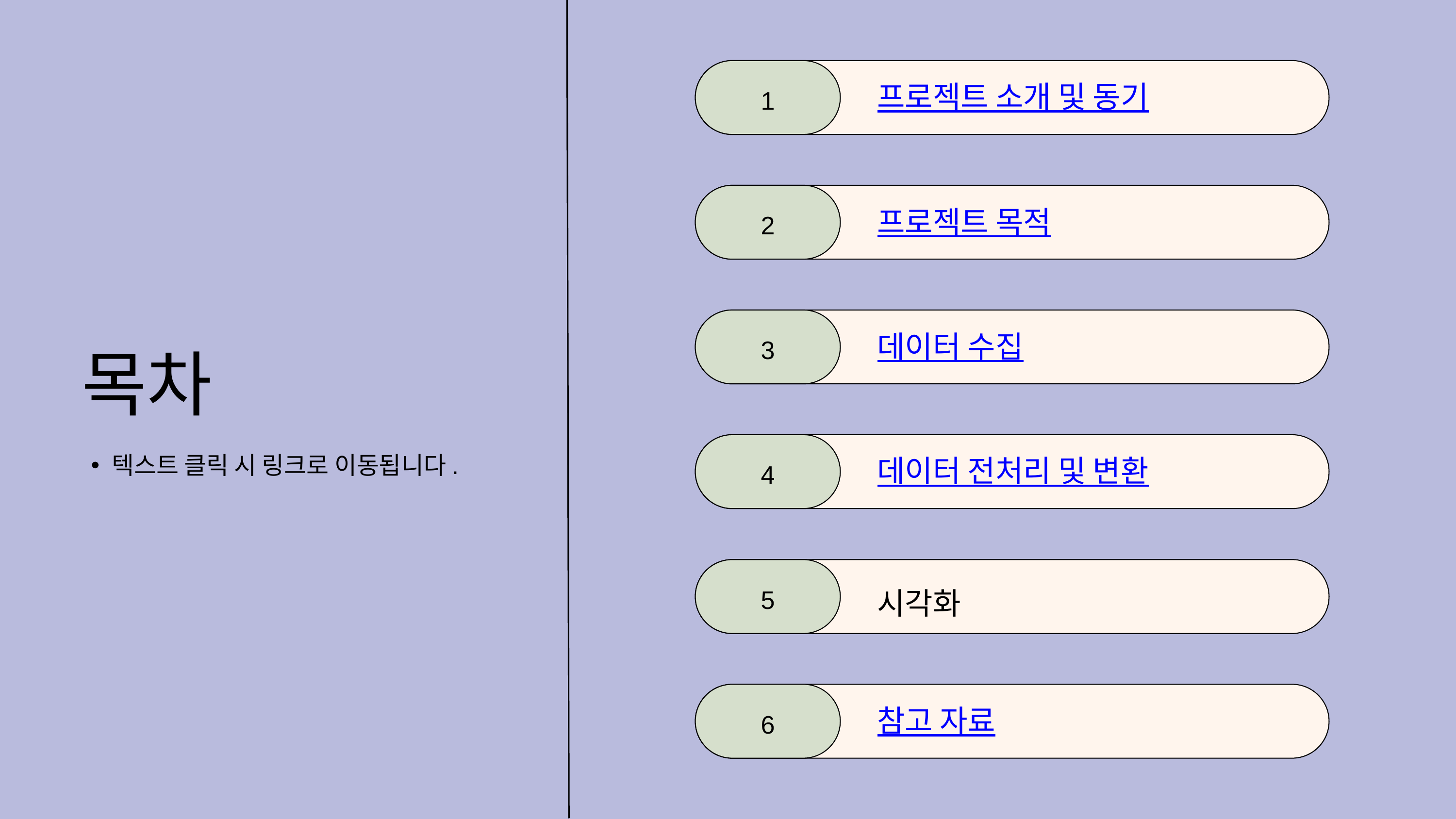

프로젝트 소개 및 동기
1

프로젝트 목적
2

데이터 수집
3
목차

데이터 전처리 및 변환
4
텍스트 클릭 시 링크로 이동됩니다.

시각화
5

참고 자료
6